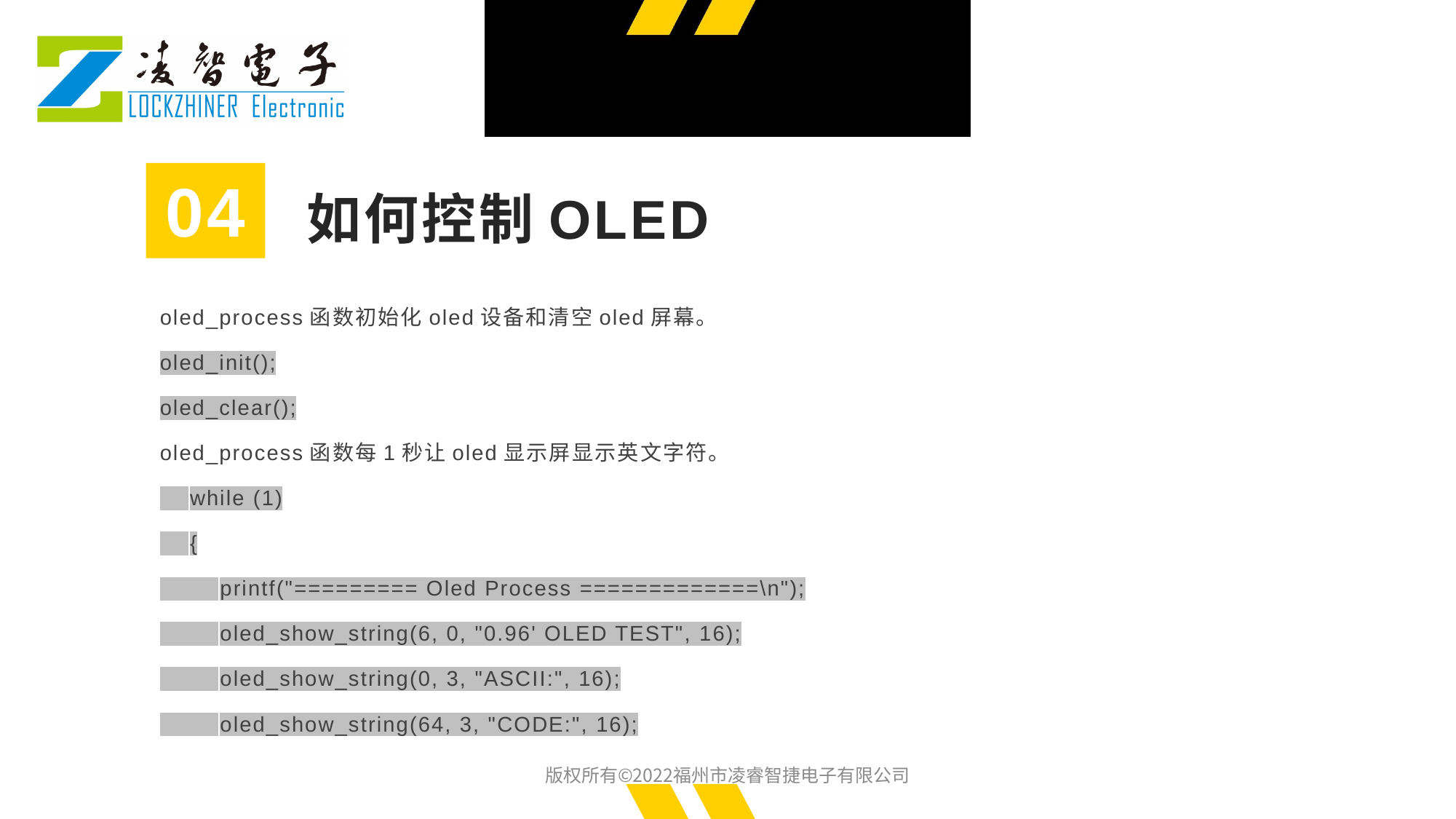

04
如何控制OLED
oled_process函数初始化oled设备和清空oled屏幕。
oled_init();
oled_clear();
oled_process函数每1秒让oled显示屏显示英文字符。
    while (1)
    {
        printf("========= Oled Process =============\n");
        oled_show_string(6, 0, "0.96' OLED TEST", 16);
        oled_show_string(0, 3, "ASCII:", 16);
        oled_show_string(64, 3, "CODE:", 16);
版权所有©2022福州市凌睿智捷电子有限公司
15